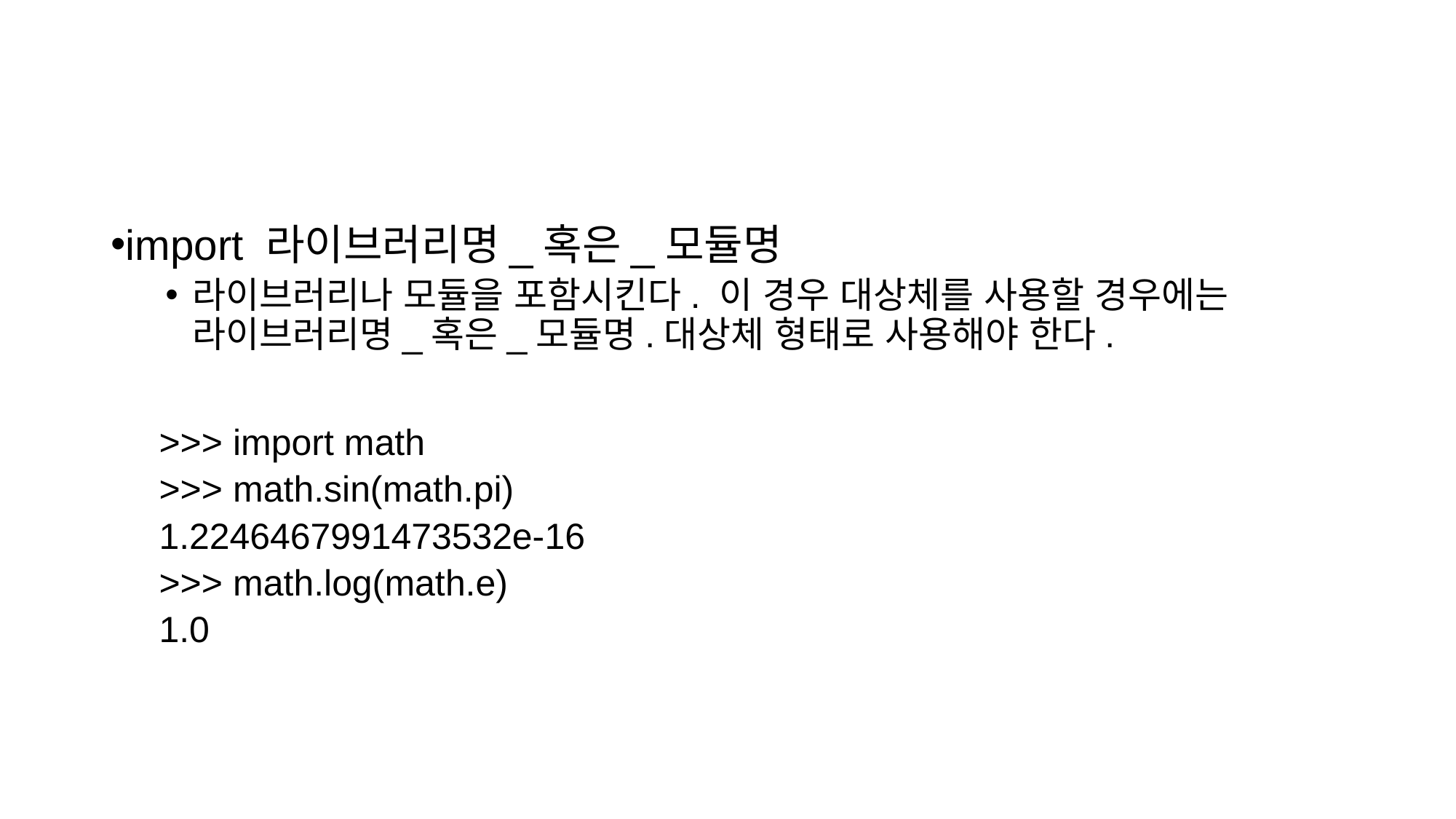

#
import 라이브러리명_혹은_모듈명
라이브러리나 모듈을 포함시킨다. 이 경우 대상체를 사용할 경우에는 라이브러리명_혹은_모듈명.대상체 형태로 사용해야 한다.

>>> import math
>>> math.sin(math.pi)
1.2246467991473532e-16
>>> math.log(math.e)
1.0